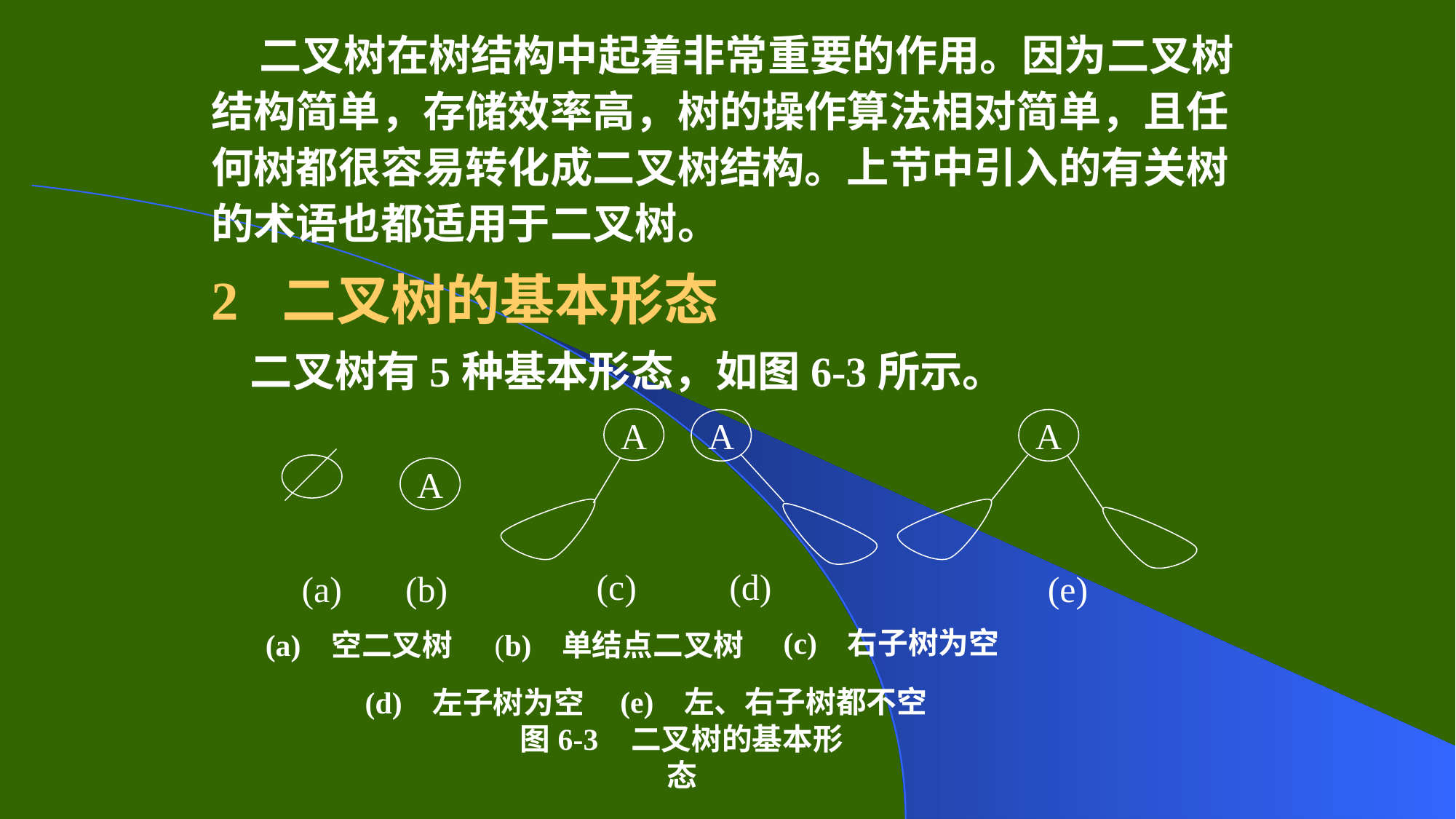

二叉树在树结构中起着非常重要的作用。因为二叉树结构简单，存储效率高，树的操作算法相对简单，且任何树都很容易转化成二叉树结构。上节中引入的有关树的术语也都适用于二叉树。
2  二叉树的基本形态
   二叉树有5种基本形态，如图6-3所示。
A

A

A

A
(c)
(d)
(a)
(b)
(e)
(c)   右子树为空
(a)   空二叉树
(b)   单结点二叉树
(e)   左、右子树都不空
(d)   左子树为空
图6-3   二叉树的基本形态